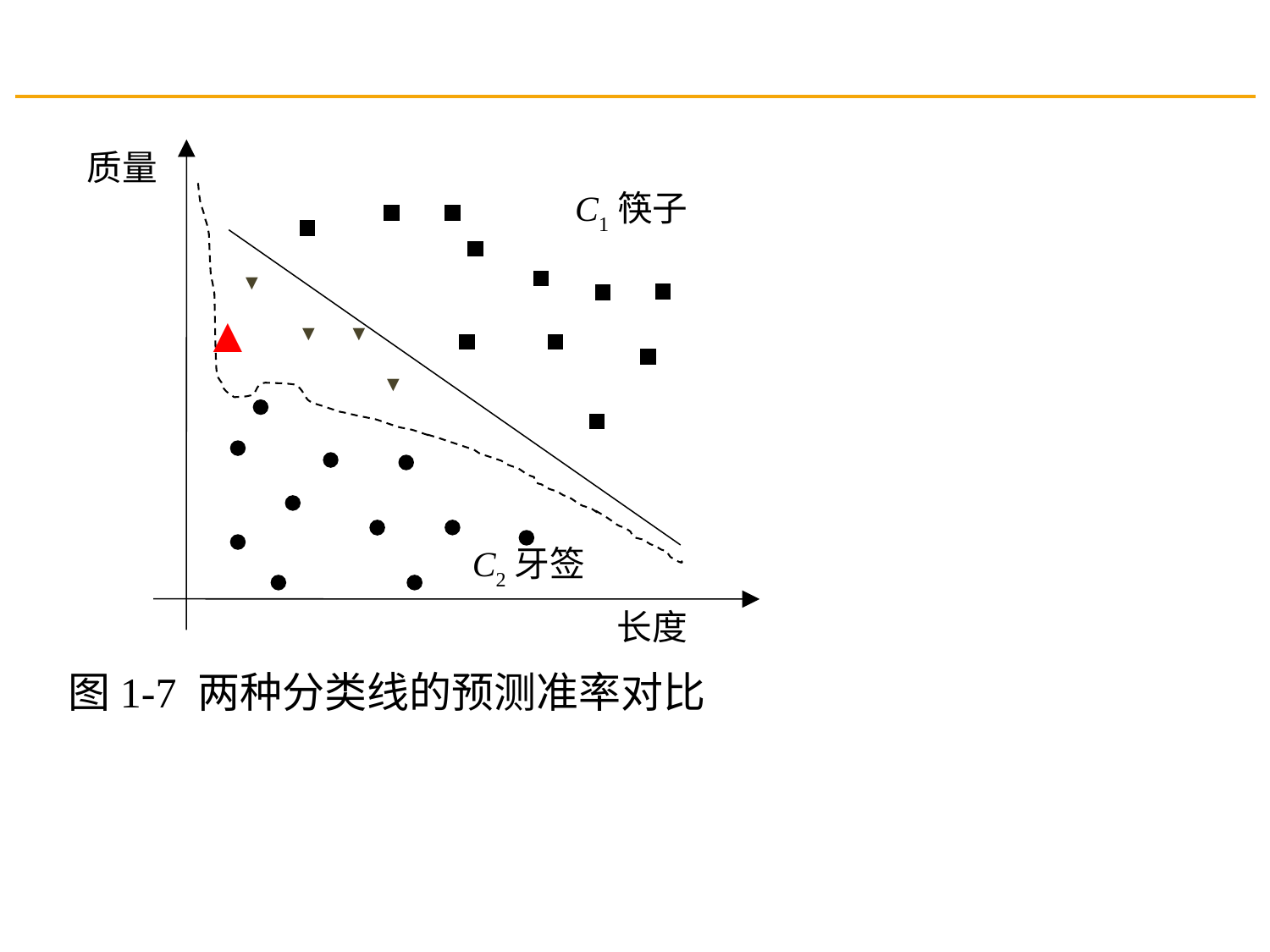

质量

C1筷子

▼

▲

▼

▼

▼

C2牙签

长度

图1-7 两种分类线的预测准率对比